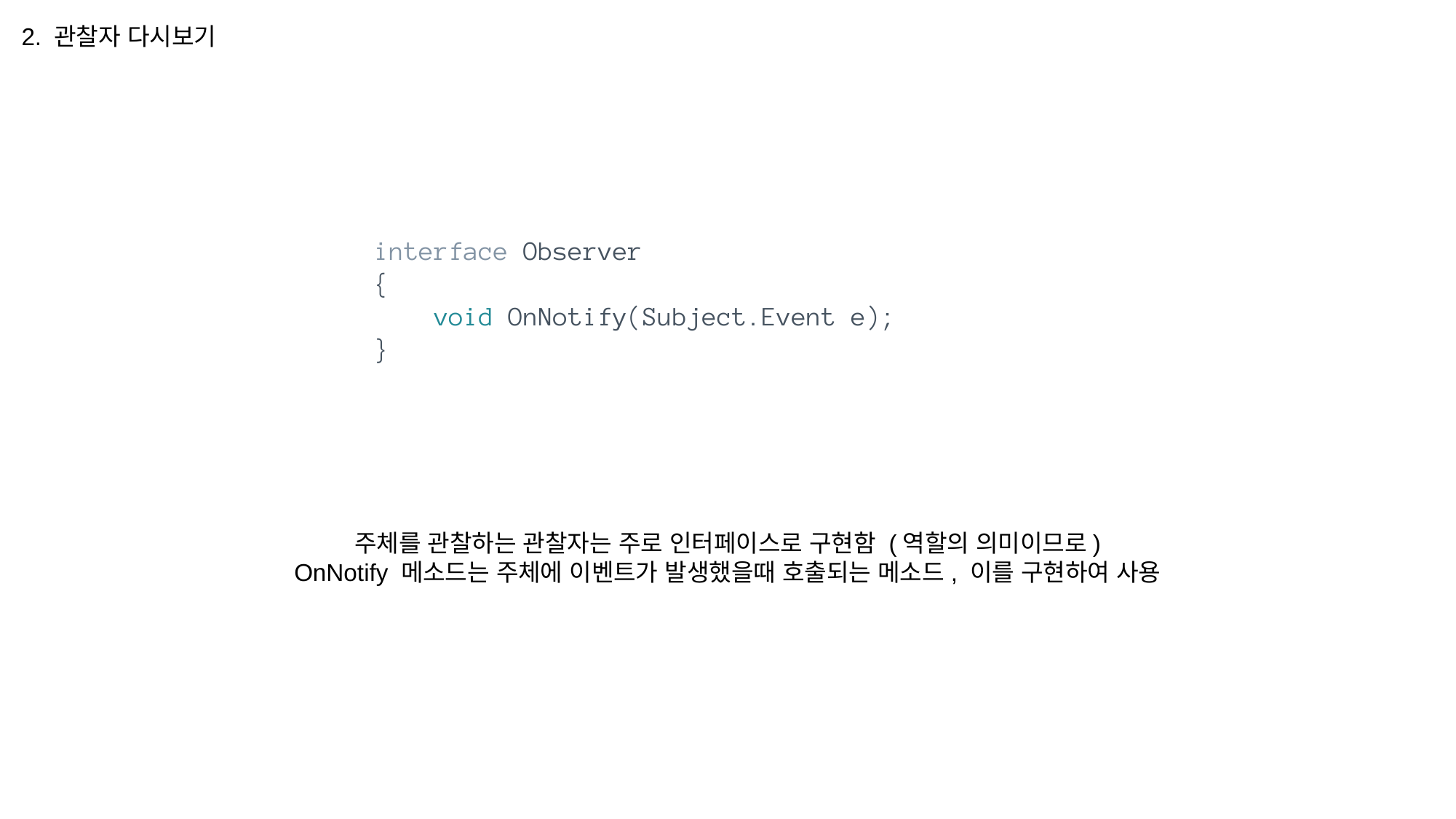

2. 관찰자 다시보기
interface Observer
{
    void OnNotify(Subject.Event e);
}
주체를 관찰하는 관찰자는 주로 인터페이스로 구현함 (역할의 의미이므로)
OnNotify 메소드는 주체에 이벤트가 발생했을때 호출되는 메소드, 이를 구현하여 사용